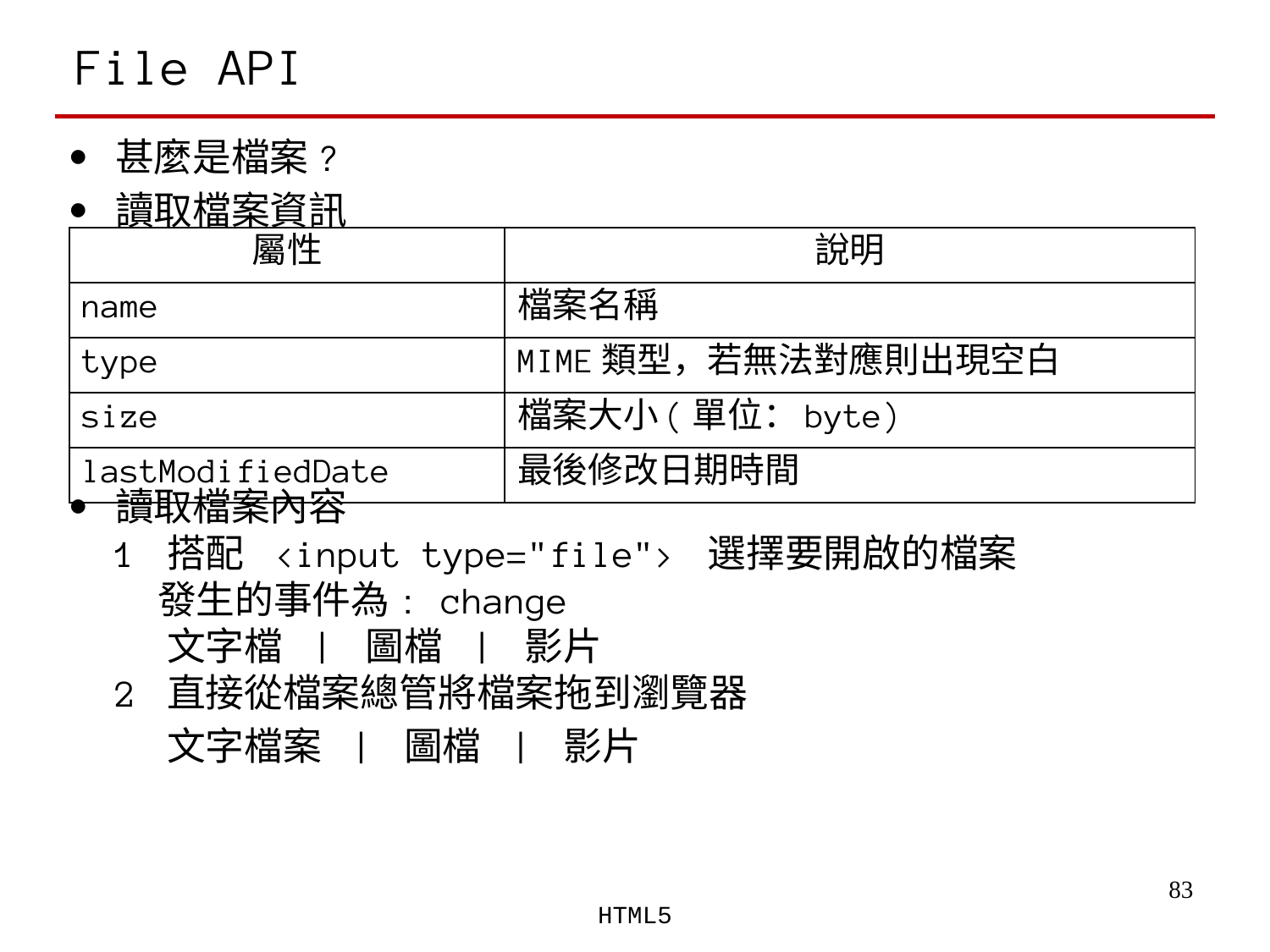

# File API
甚麼是檔案?
讀取檔案資訊

讀取檔案內容
1 搭配 <input type="file"> 選擇要開啟的檔案
  發生的事件為: change
  文字檔 | 圖檔 | 影片
2 直接從檔案總管將檔案拖到瀏覽器
	  文字檔案 | 圖檔 | 影片

| 屬性 | 說明 |
| --- | --- |
| name | 檔案名稱 |
| type | MIME類型，若無法對應則出現空白 |
| size | 檔案大小(單位：byte) |
| lastModifiedDate | 最後修改日期時間 |
83
HTML5